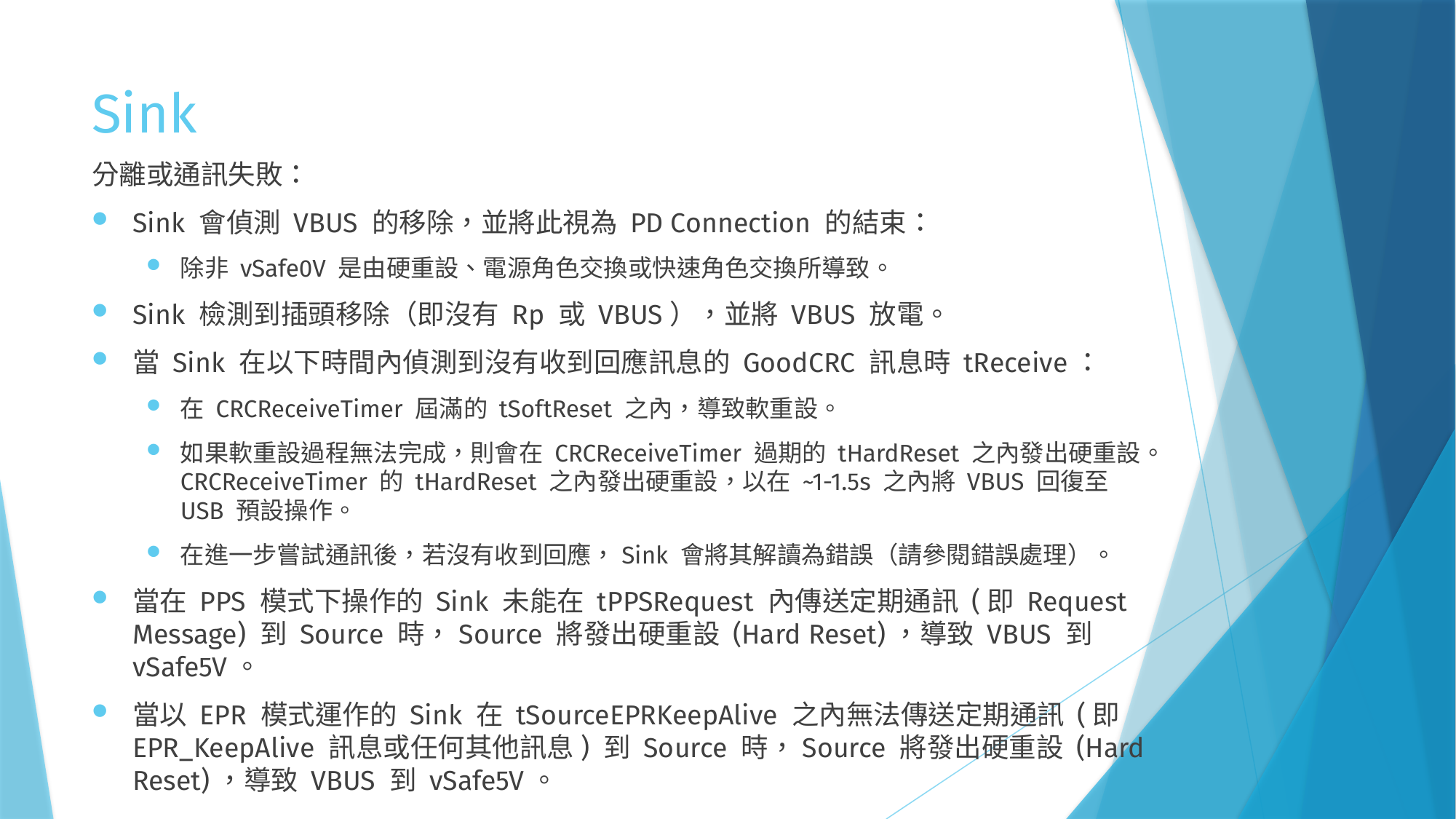

# Sink
分離或通訊失敗：
Sink 會偵測 VBUS 的移除，並將此視為 PD Connection 的結束：
除非 vSafe0V 是由硬重設、電源角色交換或快速角色交換所導致。
Sink 檢測到插頭移除（即沒有 Rp 或 VBUS），並將 VBUS 放電。
當 Sink 在以下時間內偵測到沒有收到回應訊息的 GoodCRC 訊息時 tReceive：
在 CRCReceiveTimer 屆滿的 tSoftReset 之內，導致軟重設。
如果軟重設過程無法完成，則會在 CRCReceiveTimer 過期的 tHardReset 之內發出硬重設。CRCReceiveTimer 的 tHardReset 之內發出硬重設，以在 ~1-1.5s 之內將 VBUS 回復至 USB 預設操作。
在進一步嘗試通訊後，若沒有收到回應，Sink 會將其解讀為錯誤（請參閱錯誤處理）。
當在 PPS 模式下操作的 Sink 未能在 tPPSRequest 內傳送定期通訊 (即 Request Message) 到 Source 時，Source 將發出硬重設 (Hard Reset)，導致 VBUS 到 vSafe5V。
當以 EPR 模式運作的 Sink 在 tSourceEPRKeepAlive 之內無法傳送定期通訊 (即 EPR_KeepAlive 訊息或任何其他訊息) 到 Source 時，Source 將發出硬重設 (Hard Reset)，導致 VBUS 到 vSafe5V。